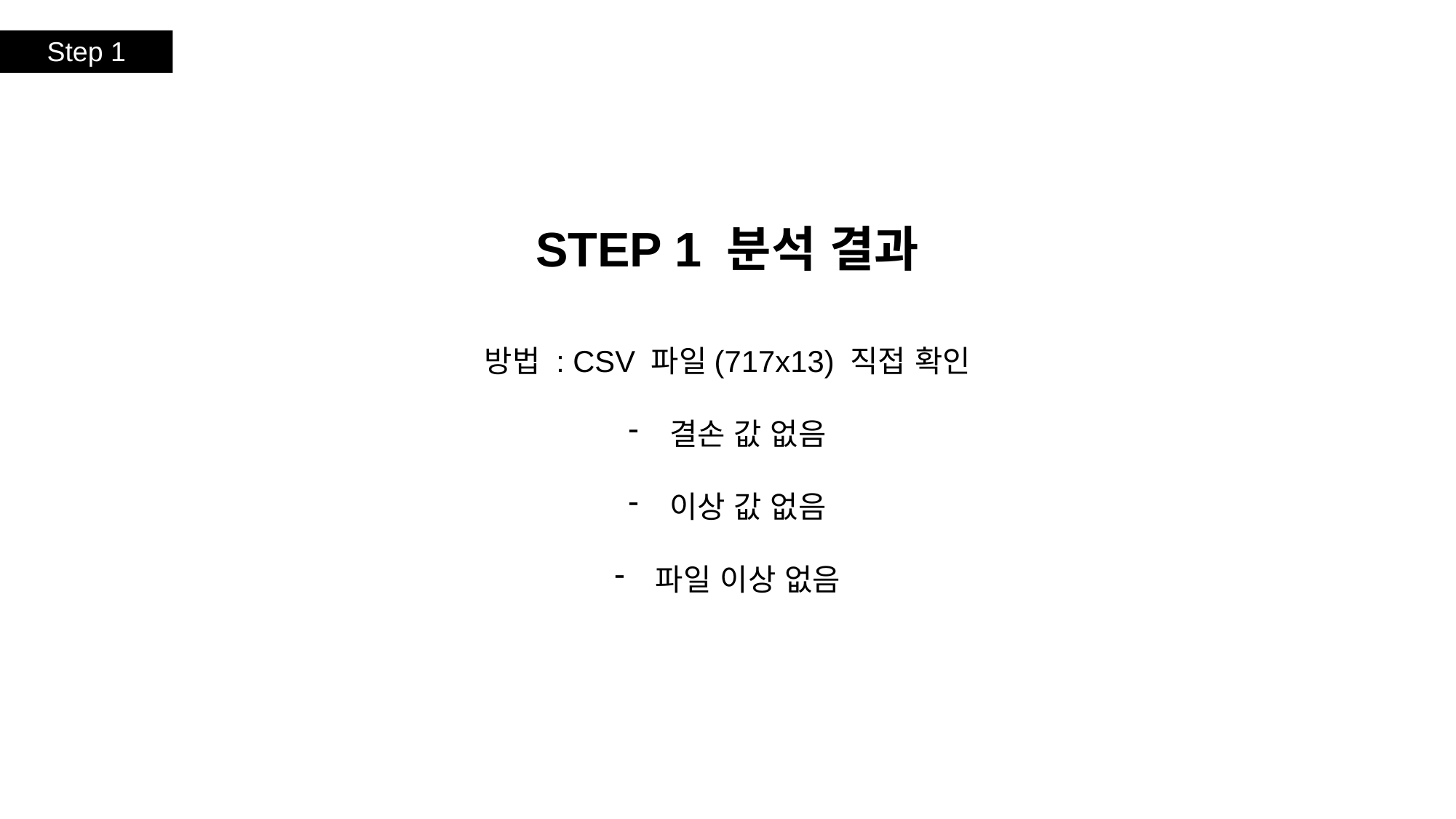

Step 1
STEP 1 분석 결과

방법 : CSV 파일(717x13) 직접 확인

결손 값 없음

이상 값 없음

파일 이상 없음